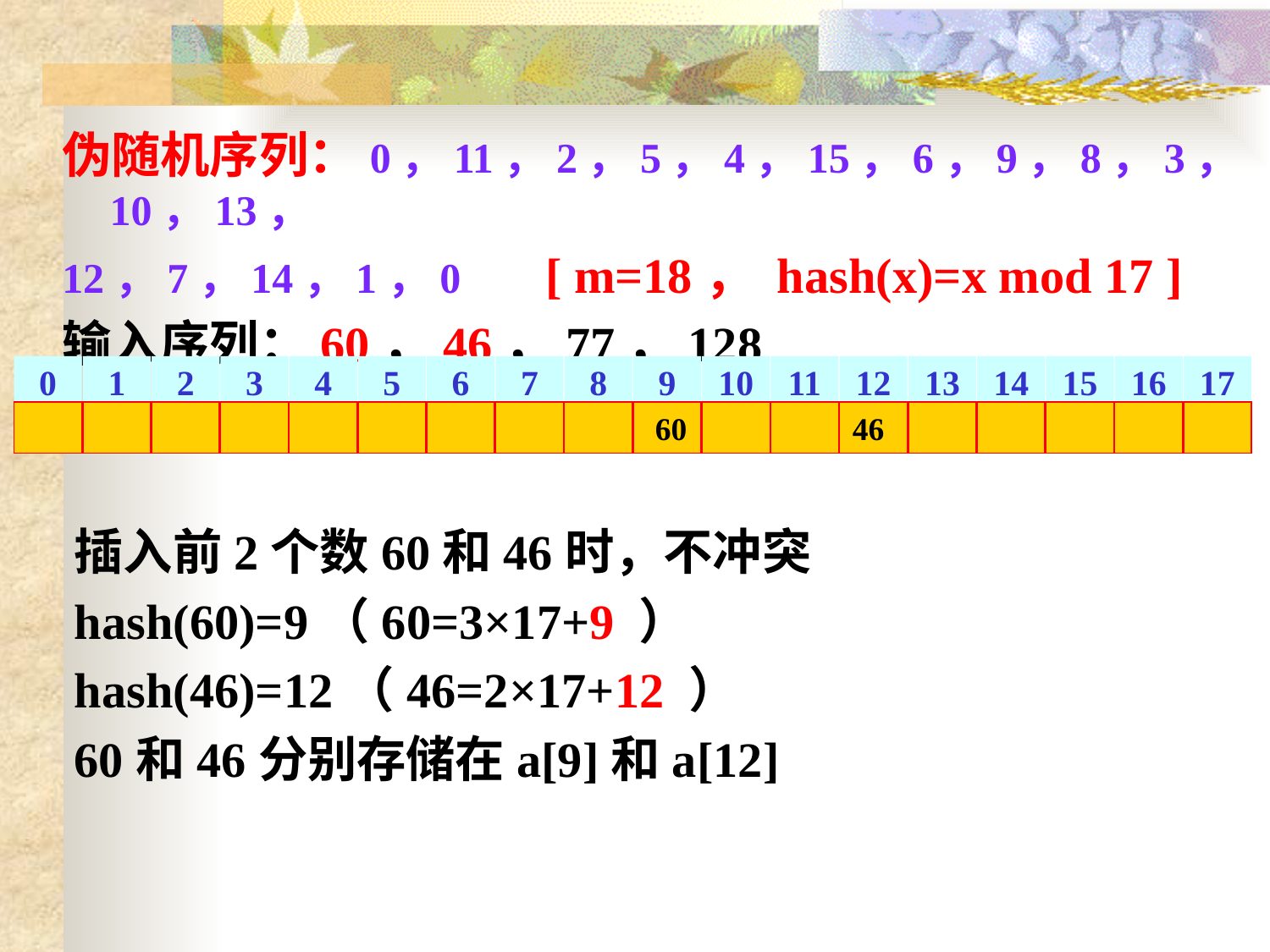

伪随机序列：0，11，2，5，4，15，6，9，8，3，10，13，
12，7，14，1，0        [ m=18， hash(x)=x mod 17 ]
输入序列：60，46，77，128
0

1

2

3

4

5

6

7

8

9

10

11

12

13

14

15

16

17

60
46
插入前2个数60和46时，不冲突
hash(60)=9（60=3×17+9 ）
hash(46)=12（46=2×17+12 ）
60和46分别存储在a[9]和a[12]